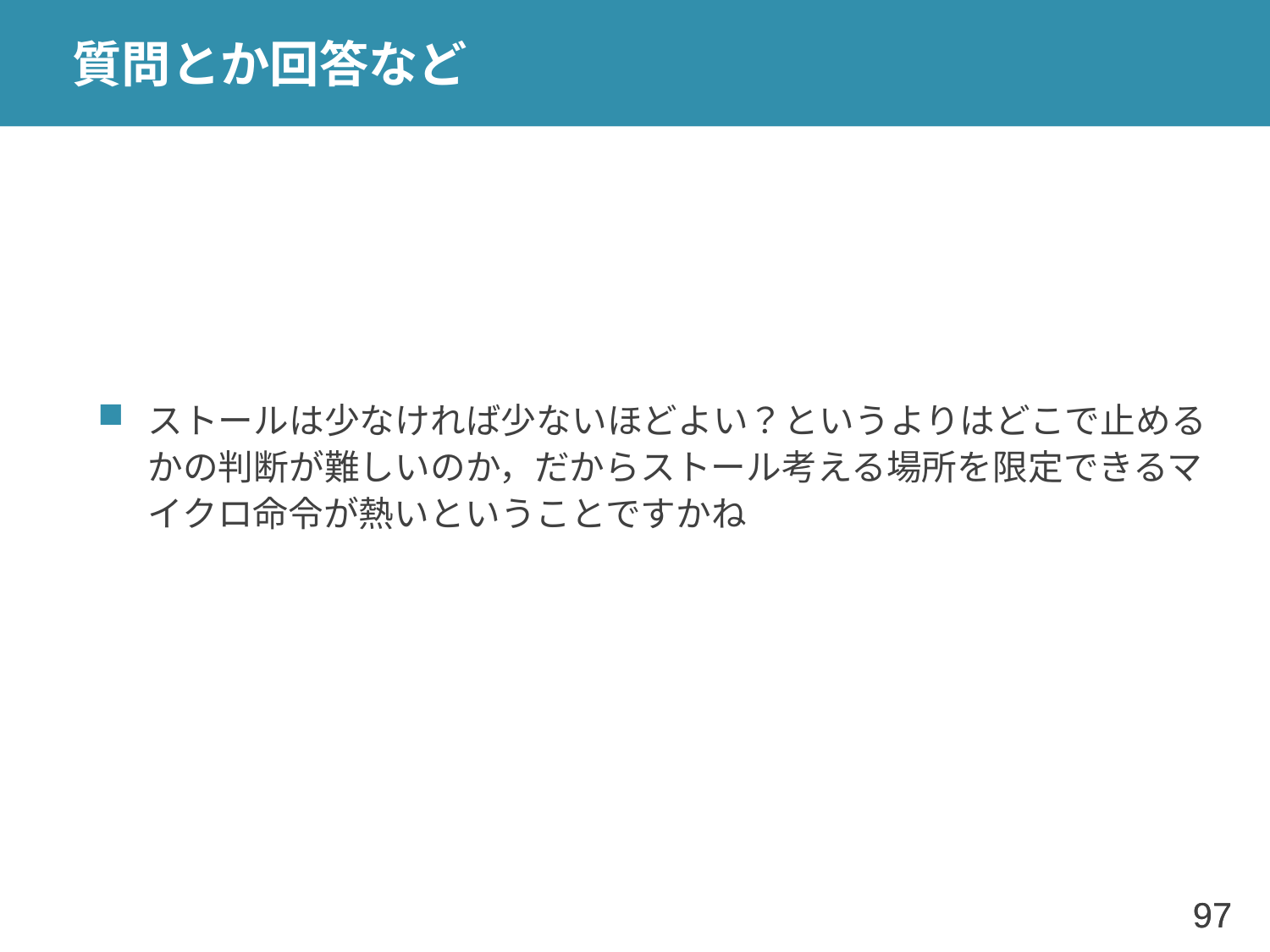

# 質問とか回答など
ストールは少なければ少ないほどよい？というよりはどこで止めるかの判断が難しいのか，だからストール考える場所を限定できるマイクロ命令が熱いということですかね